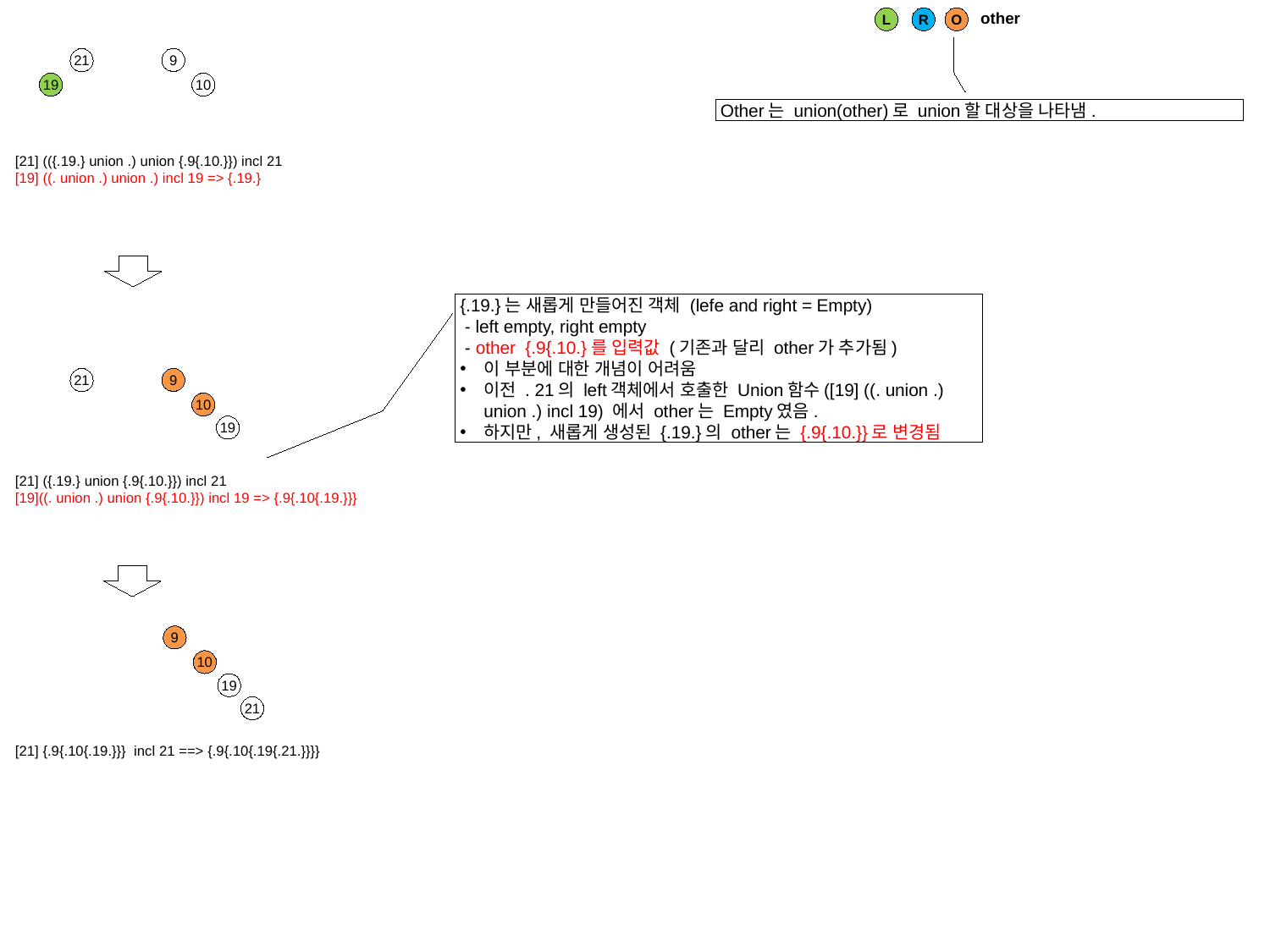

other
L
R
O
9
10
21
19
Other는 union(other)로 union할 대상을 나타냄.
[21] (({.19.} union .) union {.9{.10.}}) incl 21
[19] ((. union .) union .) incl 19 => {.19.}

{.19.}는 새롭게 만들어진 객체 (lefe and right = Empty)
 - left empty, right empty
 - other  {.9{.10.}를 입력값 (기존과 달리 other가 추가됨)
이 부분에 대한 개념이 어려움
이전 . 21의 left객체에서 호출한 Union함수([19] ((. union .) union .) incl 19) 에서 other는 Empty였음.
하지만, 새롭게 생성된 {.19.}의 other는 {.9{.10.}}로 변경됨
9
10
21
19
[21] ({.19.} union {.9{.10.}}) incl 21
[19]((. union .) union {.9{.10.}}) incl 19 => {.9{.10{.19.}}}

9
10
19
21
[21] {.9{.10{.19.}}}  incl 21 ==> {.9{.10{.19{.21.}}}}